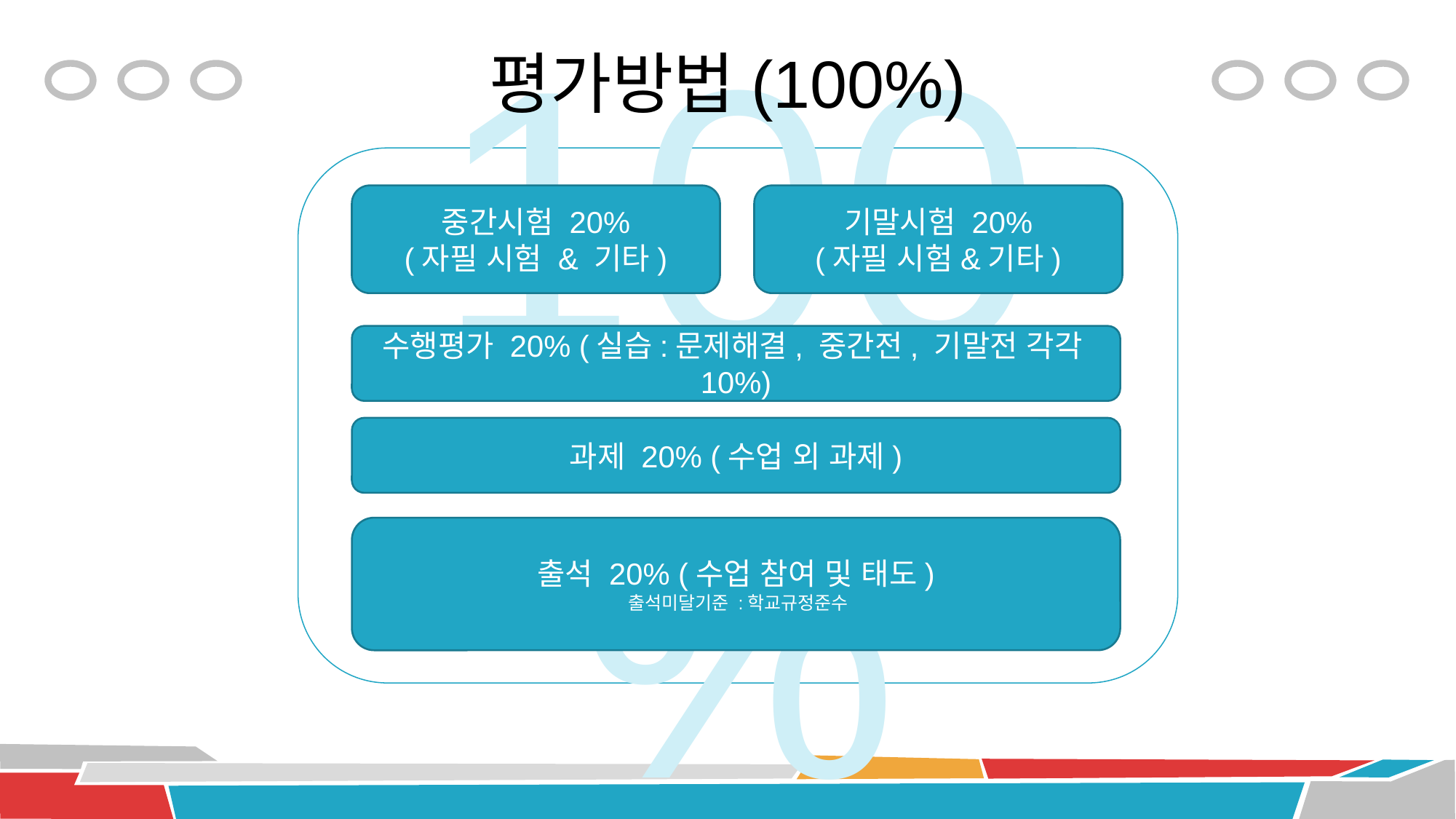

# 평가방법(100%)
100%
중간시험 20%
(자필 시험 & 기타)
기말시험 20%
(자필 시험&기타)
수행평가 20% (실습:문제해결, 중간전, 기말전 각각10%)
과제 20% (수업 외 과제)
출석 20% (수업 참여 및 태도)
 출석미달기준 :학교규정준수